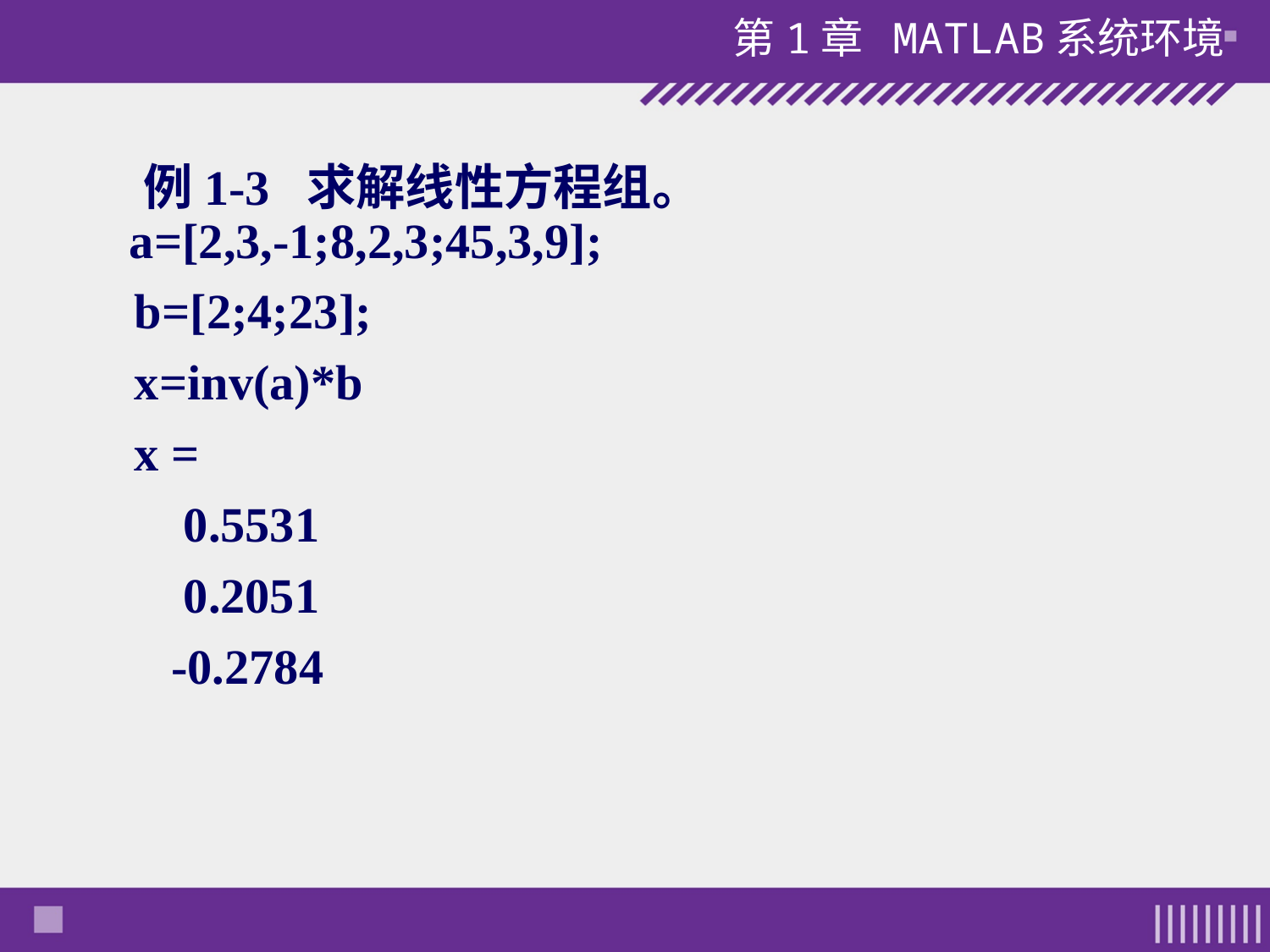

例1-3  求解线性方程组。
a=[2,3,-1;8,2,3;45,3,9];
   b=[2;4;23];
   x=inv(a)*b
   x =
       0.5531
       0.2051
      -0.2784